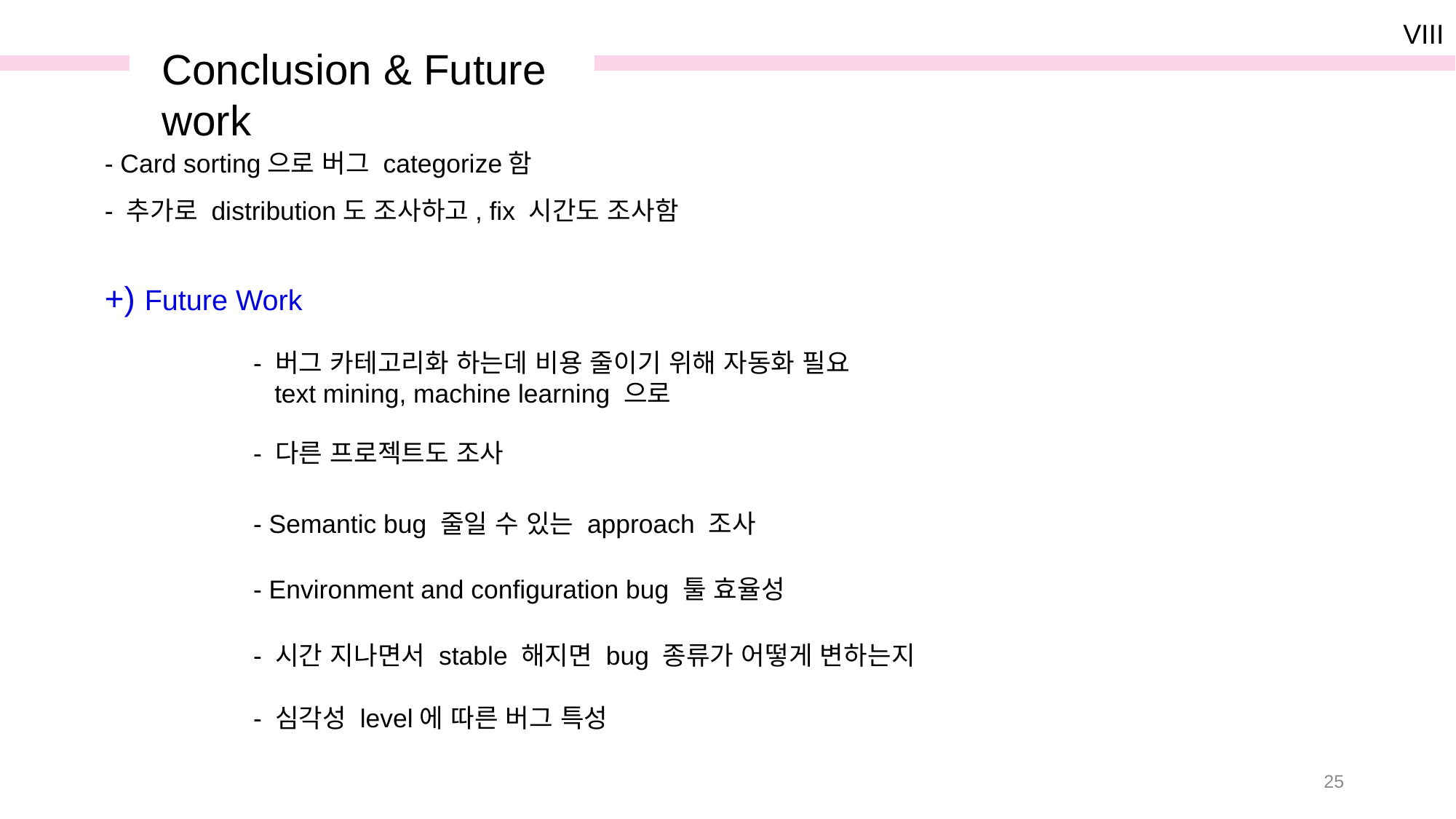

VIII
Conclusion & Future work

- Card sorting으로 버그 categorize함
- 추가로 distribution도 조사하고, fix 시간도 조사함
+) Future Work
- 버그 카테고리화 하는데 비용 줄이기 위해 자동화 필요
   text mining, machine learning 으로
- 다른 프로젝트도 조사
- Semantic bug 줄일 수 있는 approach 조사
- Environment and configuration bug 툴 효율성
- 시간 지나면서 stable 해지면 bug 종류가 어떻게 변하는지
- 심각성 level에 따른 버그 특성
25